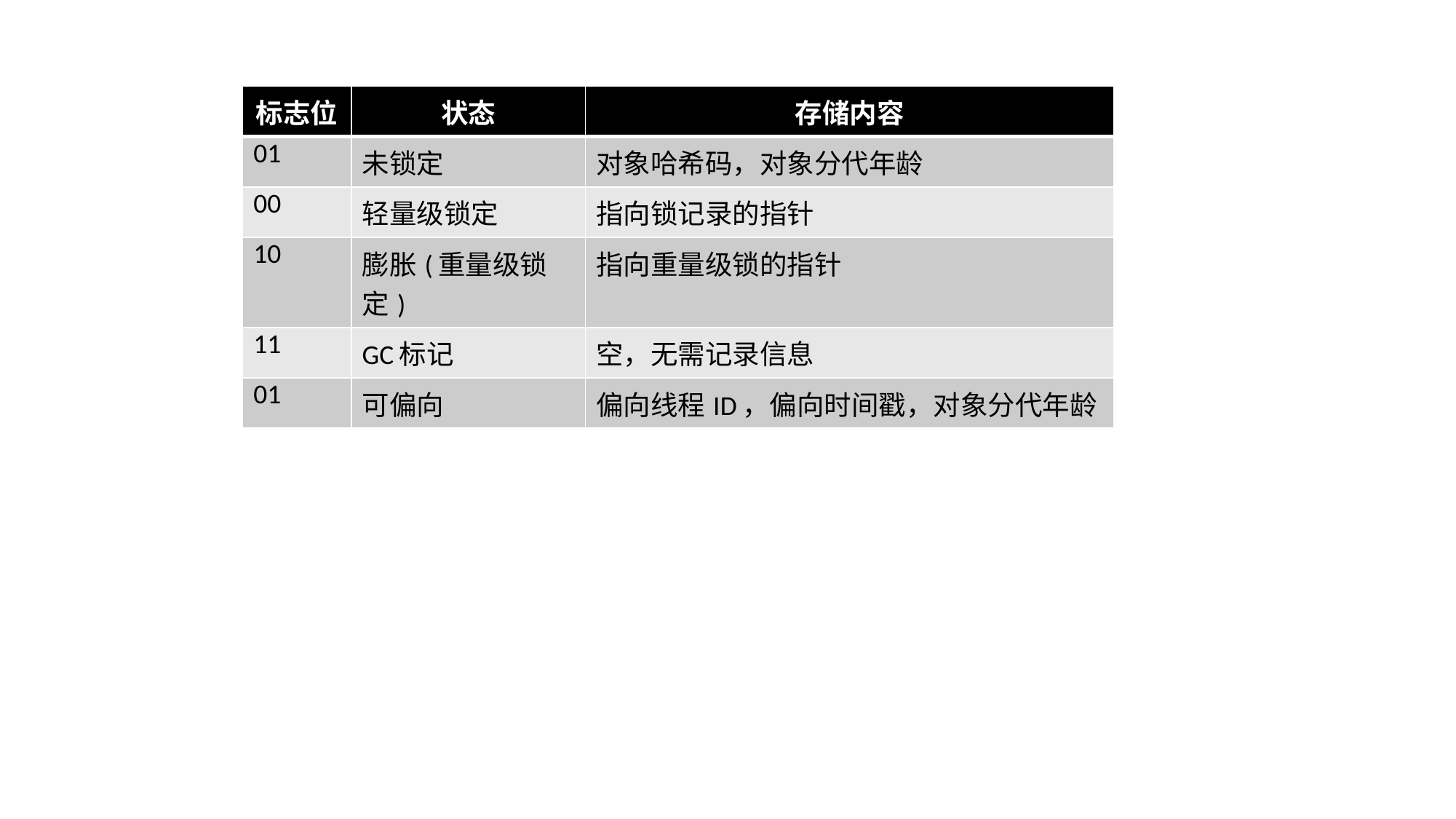

| 标志位 | 状态 | 存储内容 |
| --- | --- | --- |
| 01 | 未锁定 | 对象哈希码，对象分代年龄 |
| 00 | 轻量级锁定 | 指向锁记录的指针 |
| 10 | 膨胀(重量级锁定) | 指向重量级锁的指针 |
| 11 | GC标记 | 空，无需记录信息 |
| 01 | 可偏向 | 偏向线程ID，偏向时间戳，对象分代年龄 |